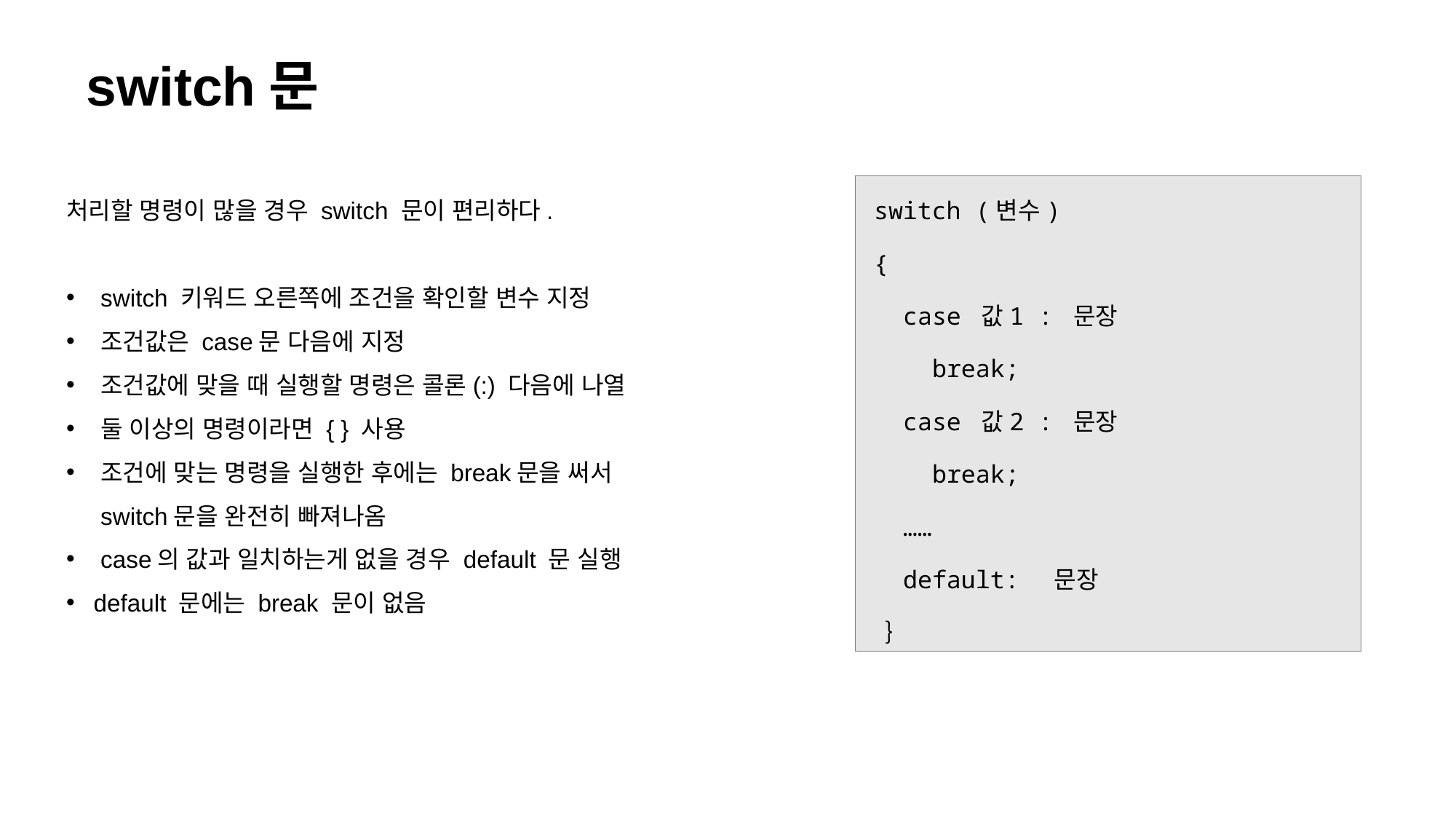

# switch문
처리할 명령이 많을 경우 switch 문이 편리하다.

switch 키워드 오른쪽에 조건을 확인할 변수 지정
조건값은 case문 다음에 지정
조건값에 맞을 때 실행할 명령은 콜론(:) 다음에 나열
둘 이상의 명령이라면 { } 사용
조건에 맞는 명령을 실행한 후에는 break문을 써서
switch문을 완전히 빠져나옴
case의 값과 일치하는게 없을 경우 default 문 실행
 default 문에는 break 문이 없음
switch (변수)
{
  case 값1 : 문장
    break;
  case 값2 : 문장
    break;
  ……
  default:  문장
 ｝